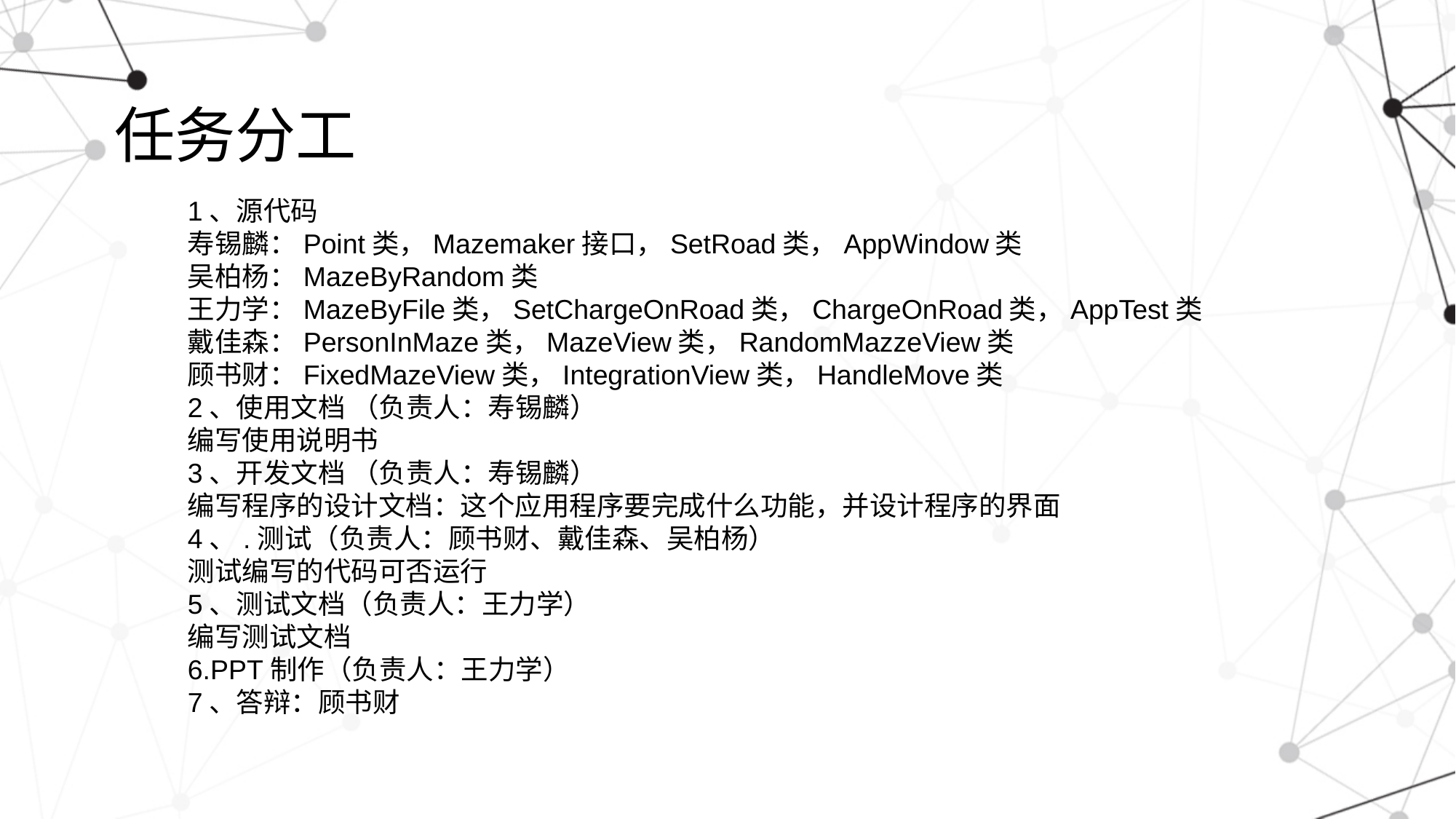

# 任务分工
1、源代码
寿锡麟：Point类，Mazemaker接口，SetRoad类，AppWindow类
吴柏杨：MazeByRandom类
王力学：MazeByFile类，SetChargeOnRoad类，ChargeOnRoad类，AppTest类
戴佳森：PersonInMaze类，MazeView类，RandomMazzeView类
顾书财：FixedMazeView类，IntegrationView类，HandleMove类
2、使用文档 （负责人：寿锡麟）
编写使用说明书
3、开发文档 （负责人：寿锡麟）
编写程序的设计文档：这个应用程序要完成什么功能，并设计程序的界面
4、.测试（负责人：顾书财、戴佳森、吴柏杨）
测试编写的代码可否运行
5、测试文档（负责人：王力学）
编写测试文档
6.PPT制作（负责人：王力学）
7、答辩：顾书财